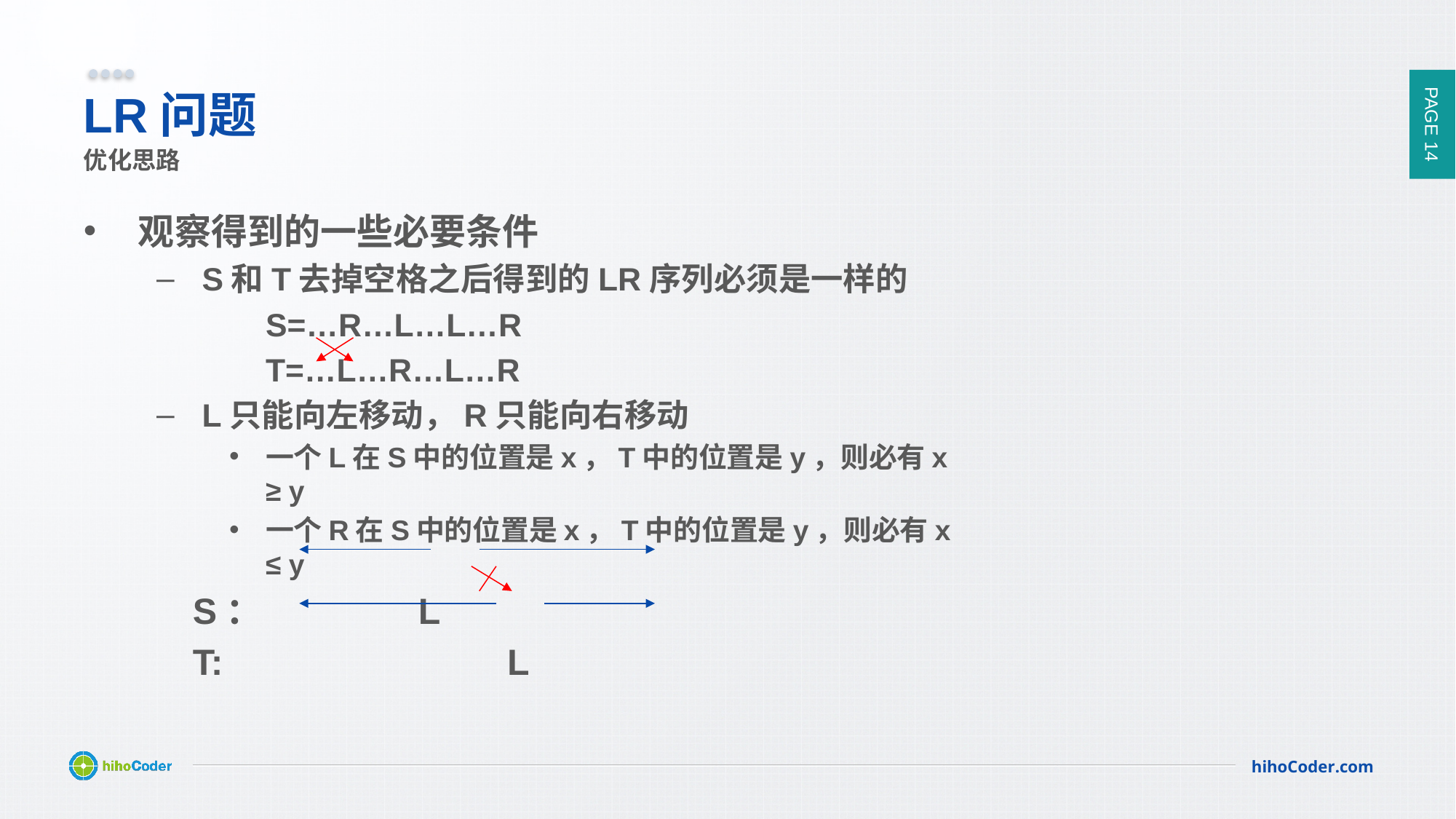

# LR问题
优化思路
观察得到的一些必要条件
S和T去掉空格之后得到的LR序列必须是一样的
	S=…R…L…L…R
	T=…L…R…L…R
L只能向左移动，R只能向右移动
一个L在S中的位置是x，T中的位置是y，则必有x ≥ y
一个R在S中的位置是x，T中的位置是y，则必有x ≤ y
	S：                  L
	T:                            L